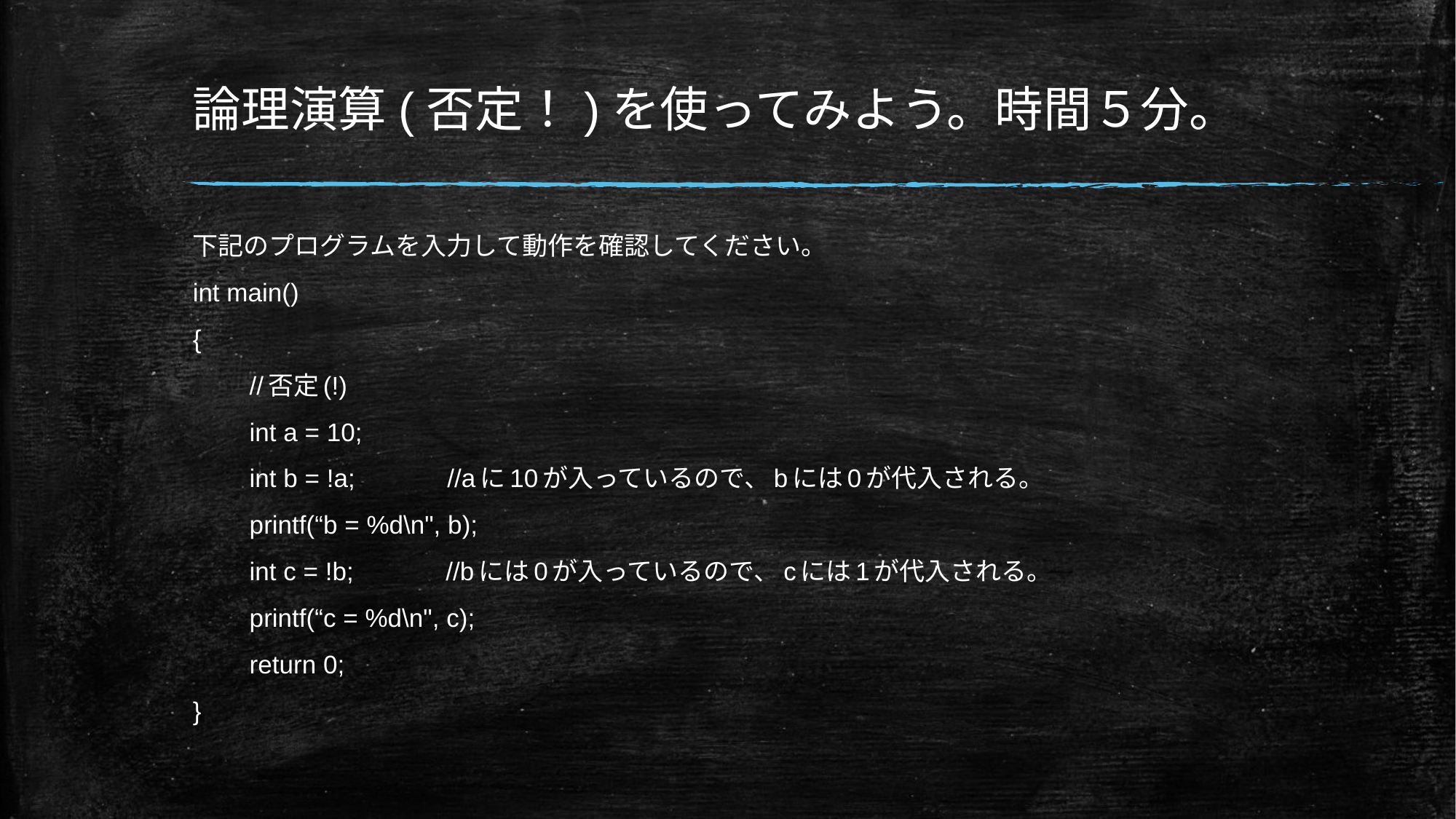

# 論理演算(否定！)を使ってみよう。時間５分。
下記のプログラムを入力して動作を確認してください。
int main()
{
        //否定(!)
        int a = 10;
        int b = !a;             //aに10が入っているので、bには0が代入される。
        printf(“b = %d\n", b);
        int c = !b;             //bには0が入っているので、cには1が代入される。
        printf(“c = %d\n", c);
        return 0;
}